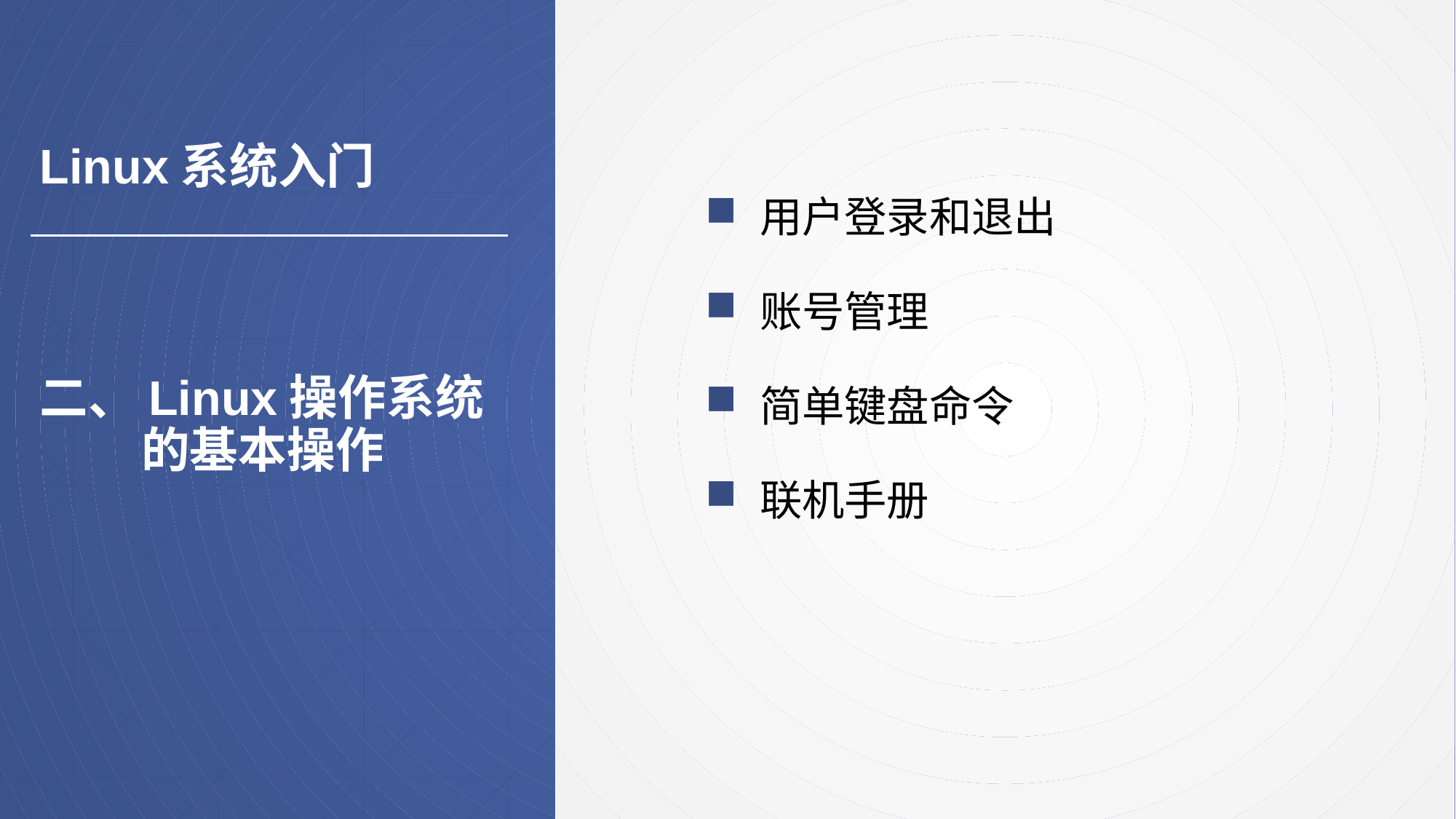

Linux系统入门
用户登录和退出
账号管理
简单键盘命令
联机手册

# 二、Linux操作系统的基本操作